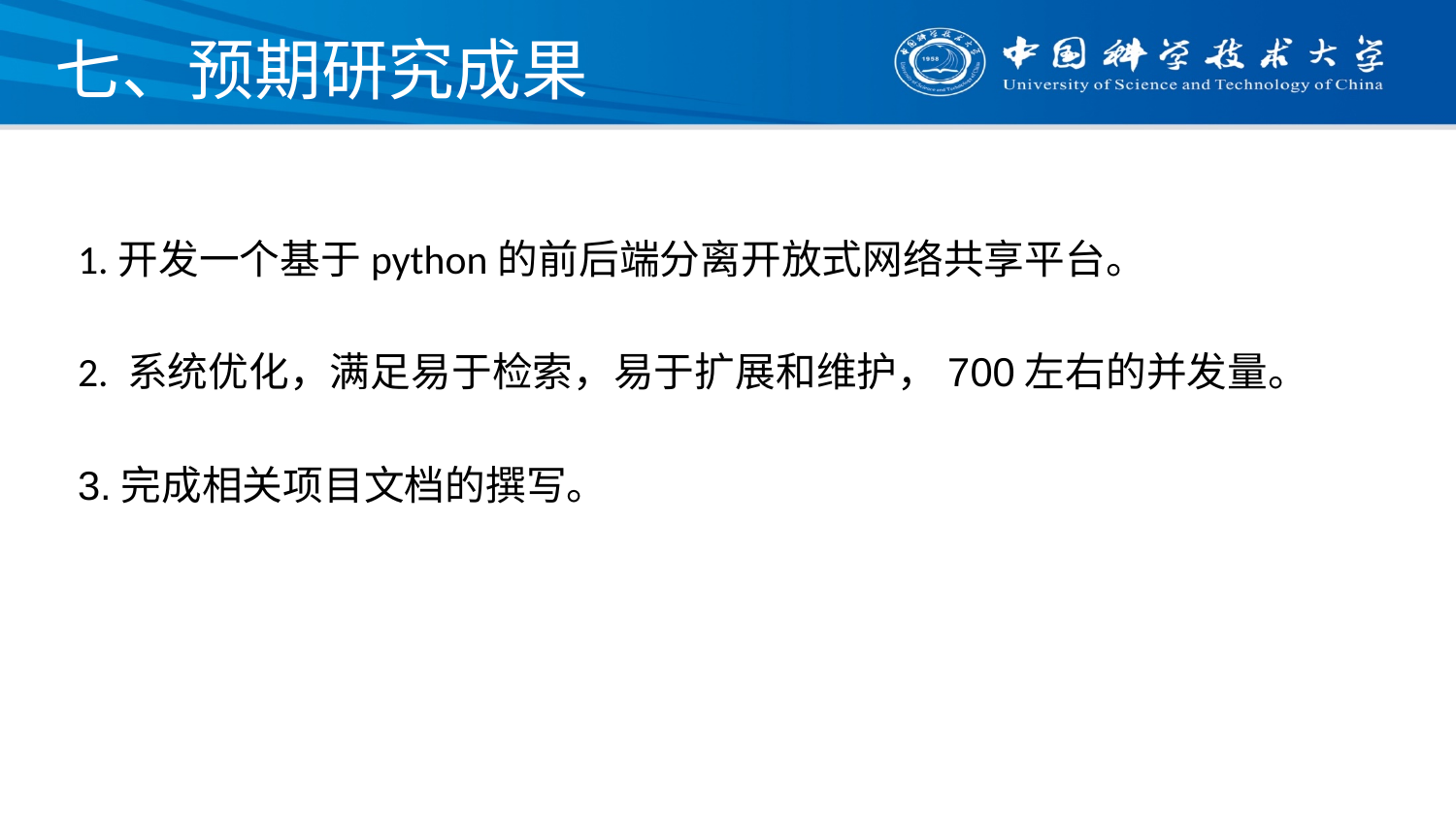

# 七、预期研究成果
1.开发一个基于python的前后端分离开放式网络共享平台。

2. 系统优化，满足易于检索，易于扩展和维护，700左右的并发量。

3.完成相关项目文档的撰写。